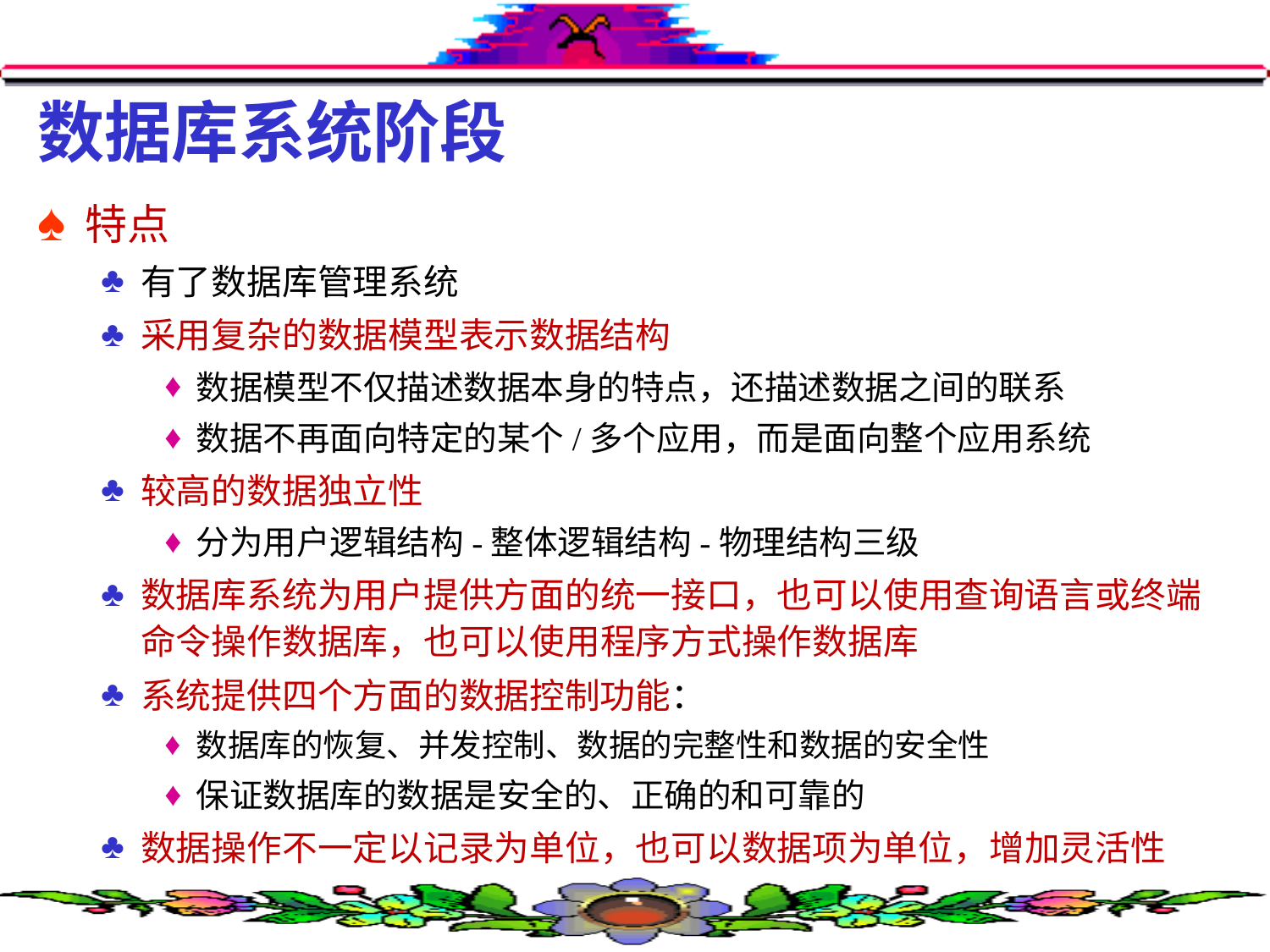

# 数据库系统阶段
特点
有了数据库管理系统
采用复杂的数据模型表示数据结构
数据模型不仅描述数据本身的特点，还描述数据之间的联系
数据不再面向特定的某个/多个应用，而是面向整个应用系统
较高的数据独立性
分为用户逻辑结构-整体逻辑结构-物理结构三级
数据库系统为用户提供方面的统一接口，也可以使用查询语言或终端命令操作数据库，也可以使用程序方式操作数据库
系统提供四个方面的数据控制功能：
数据库的恢复、并发控制、数据的完整性和数据的安全性
保证数据库的数据是安全的、正确的和可靠的
数据操作不一定以记录为单位，也可以数据项为单位，增加灵活性